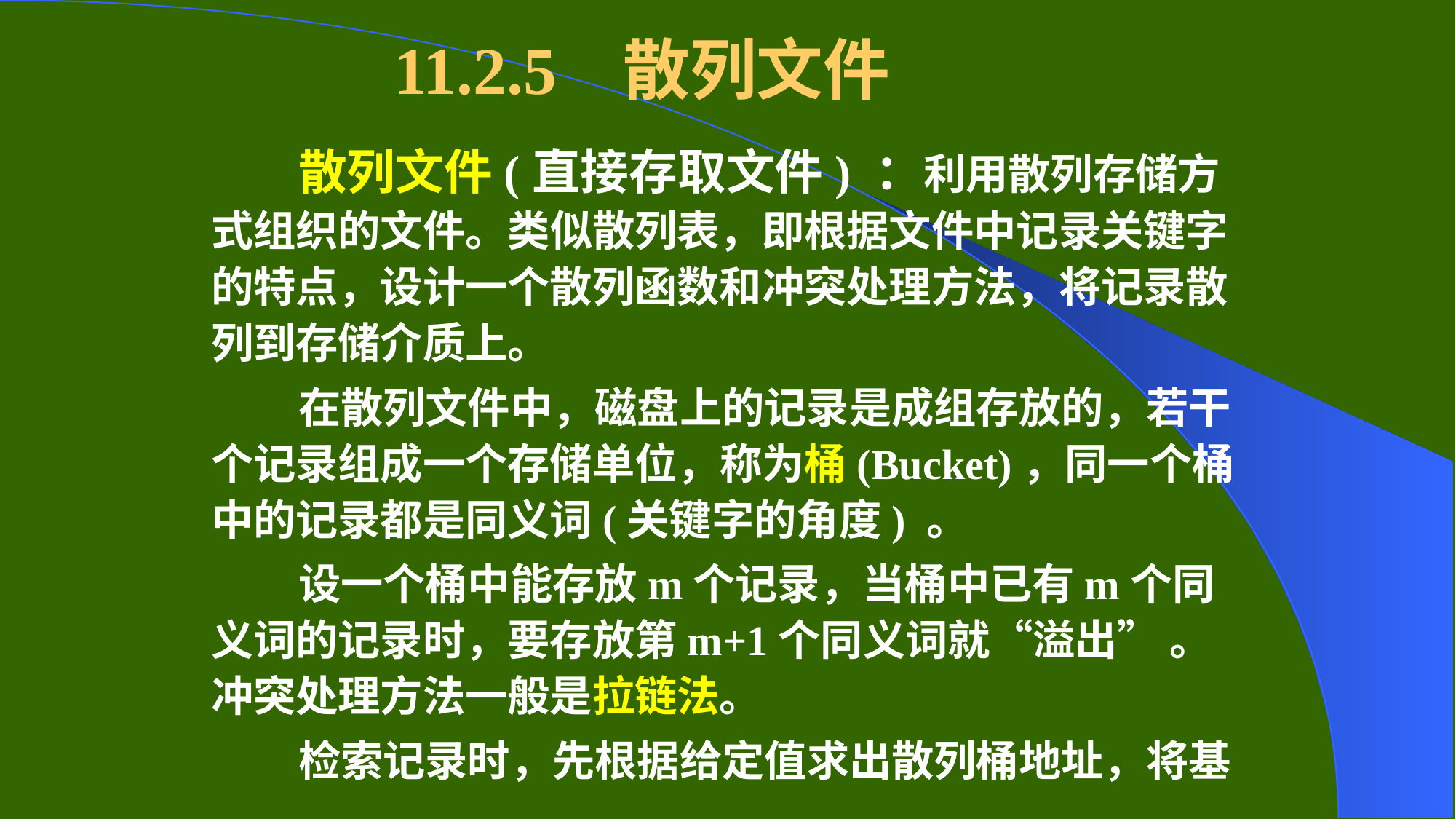

# 11.2.5   散列文件
        散列文件(直接存取文件) ：利用散列存储方式组织的文件。类似散列表，即根据文件中记录关键字的特点，设计一个散列函数和冲突处理方法，将记录散列到存储介质上。
        在散列文件中，磁盘上的记录是成组存放的，若干个记录组成一个存储单位，称为桶(Bucket)，同一个桶中的记录都是同义词(关键字的角度) 。
        设一个桶中能存放m个记录，当桶中已有m个同义词的记录时，要存放第m+1个同义词就“溢出” 。冲突处理方法一般是拉链法。
        检索记录时，先根据给定值求出散列桶地址，将基